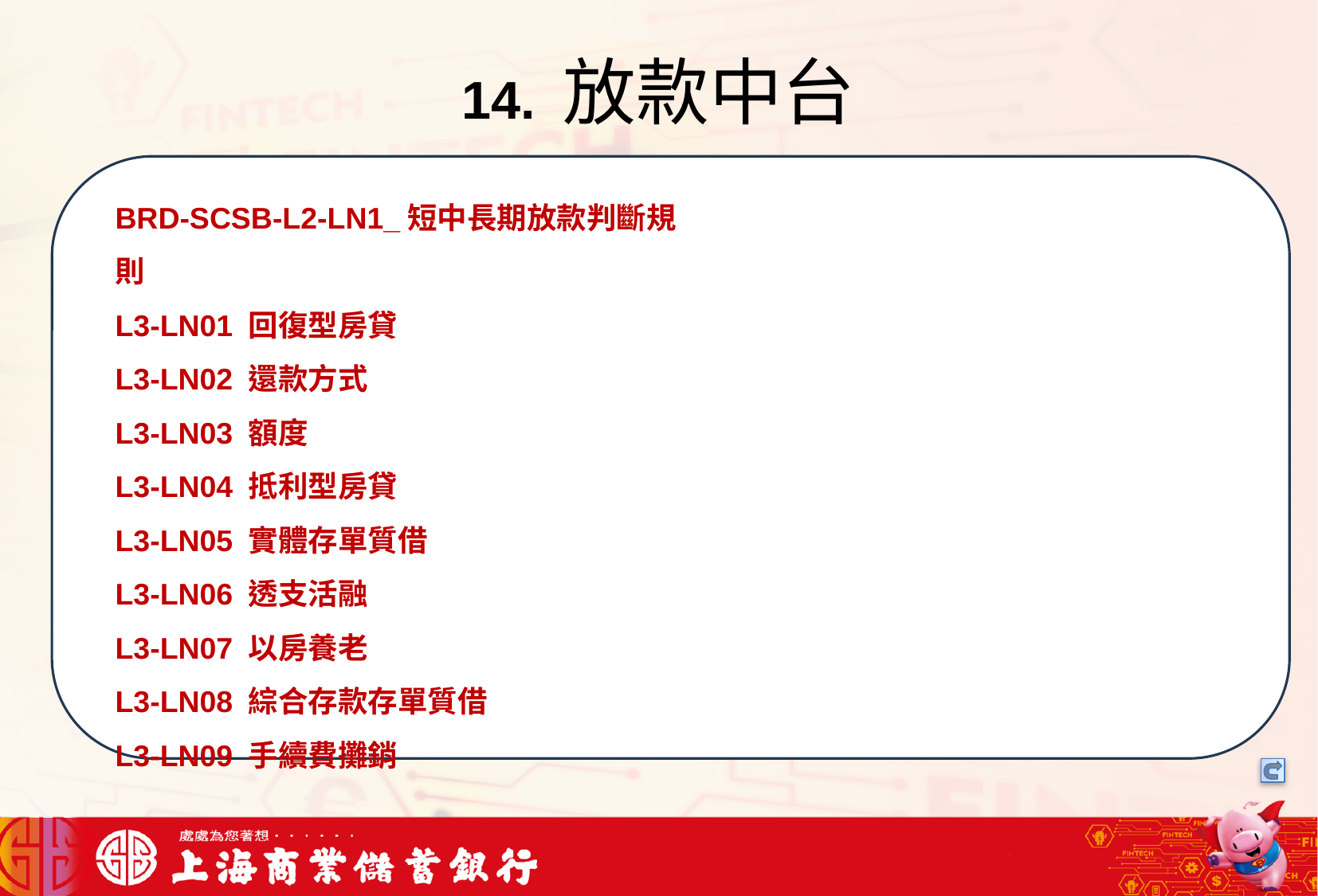

# 14. 放款中台
的答案回覆用戶
BRD-SCSB-L2-LN1_短中長期放款判斷規則
L3-LN01 回復型房貸
L3-LN02 還款方式
L3-LN03 額度
L3-LN04 抵利型房貸
L3-LN05 實體存單質借
L3-LN06 透支活融
L3-LN07 以房養老
L3-LN08 綜合存款存單質借
L3-LN09 手續費攤銷